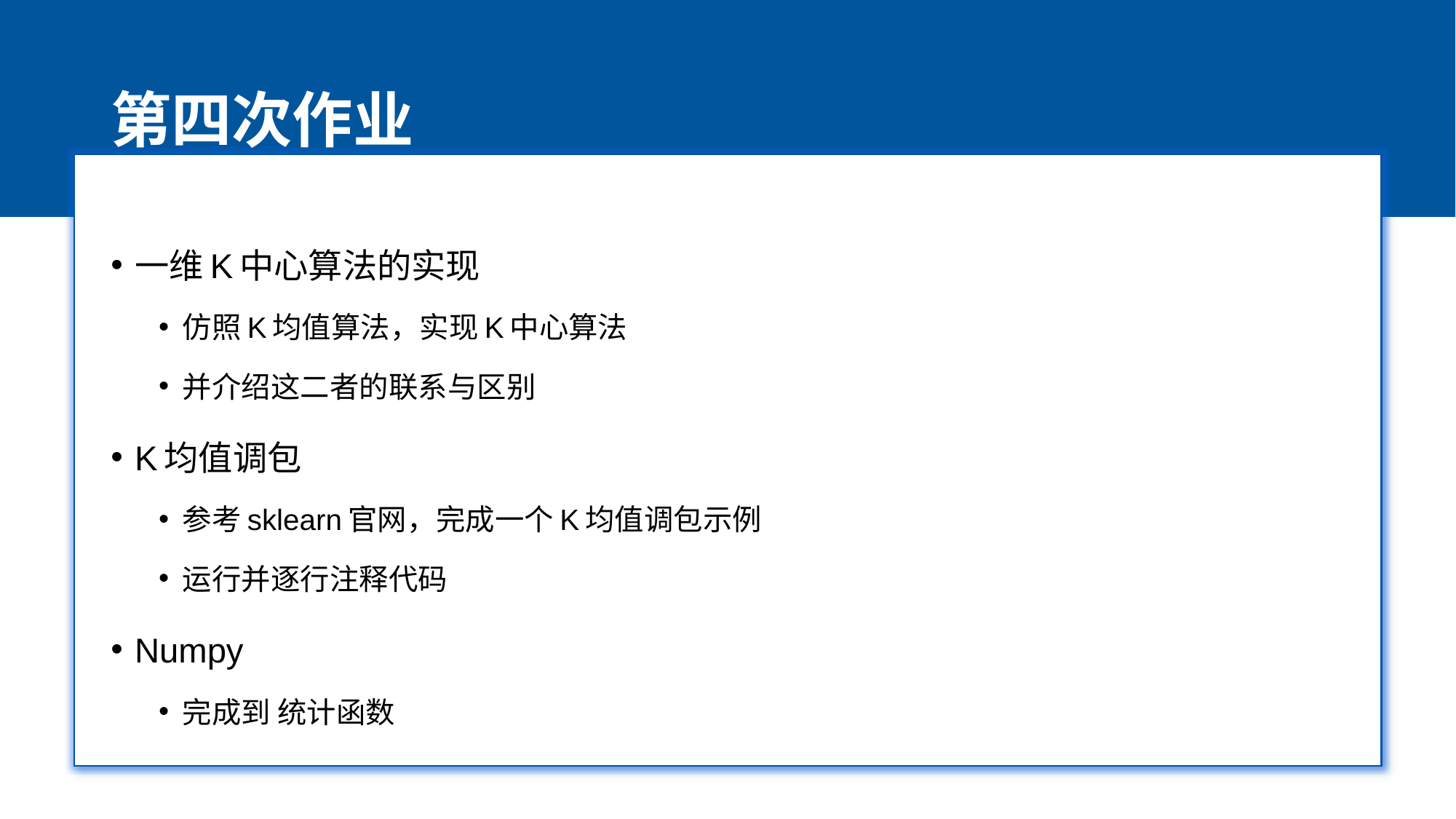

# 第四次作业
一维K中心算法的实现
仿照K均值算法，实现K中心算法
并介绍这二者的联系与区别
K均值调包
参考sklearn官网，完成一个K均值调包示例
运行并逐行注释代码
Numpy
完成到 统计函数